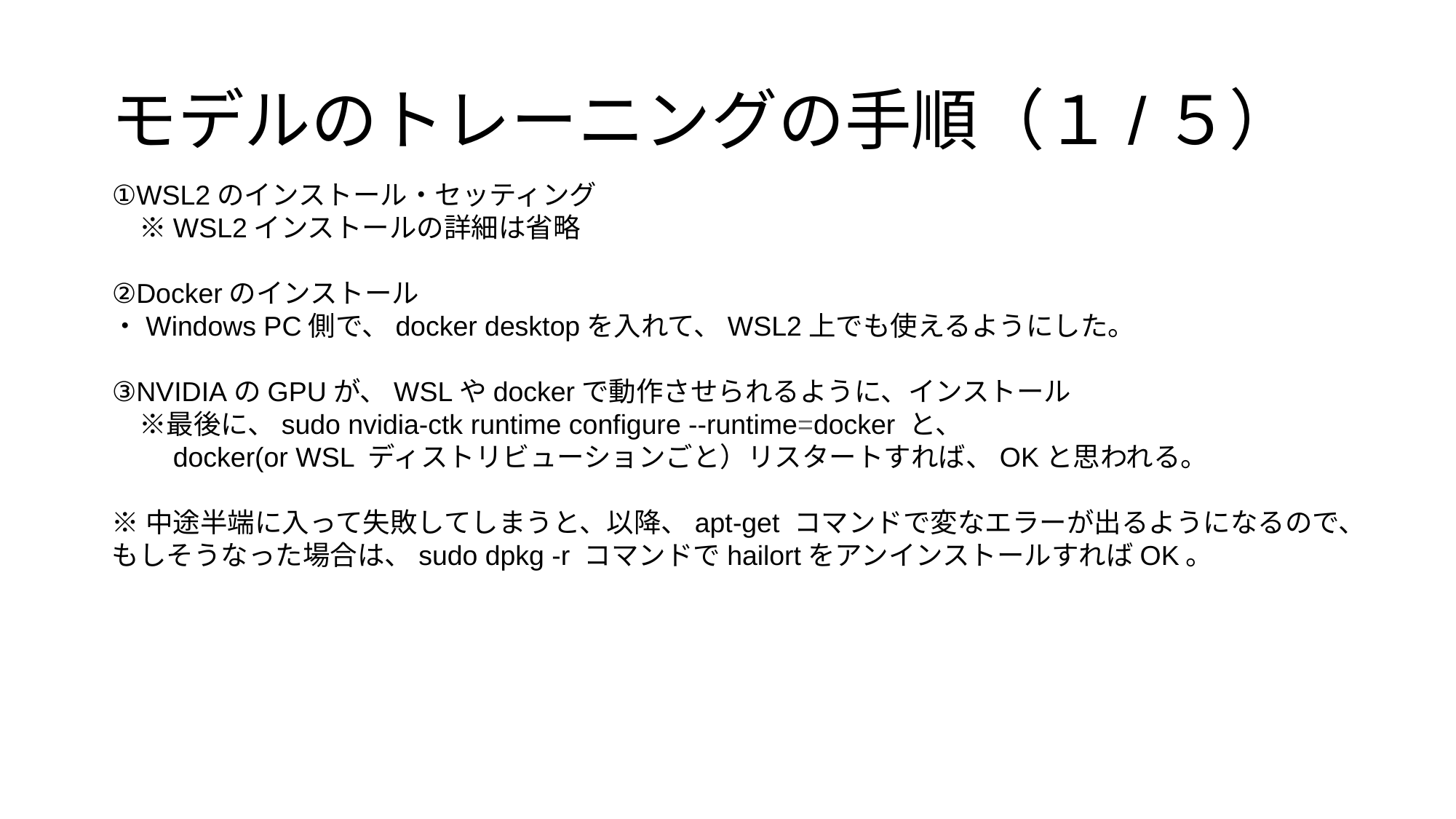

# モデルのトレーニングの手順（１/５）
①WSL2のインストール・セッティング
　※WSL2インストールの詳細は省略

②Dockerのインストール
・Windows PC側で、docker desktopを入れて、WSL2上でも使えるようにした。

③NVIDIAのGPUが、WSLやdockerで動作させられるように、インストール
　※最後に、sudo nvidia-ctk runtime configure --runtime=docker と、
　　docker(or WSL ディストリビューションごと）リスタートすれば、OKと思われる。

※中途半端に入って失敗してしまうと、以降、apt-get コマンドで変なエラーが出るようになるので、もしそうなった場合は、sudo dpkg -r コマンドでhailortをアンインストールすればOK。